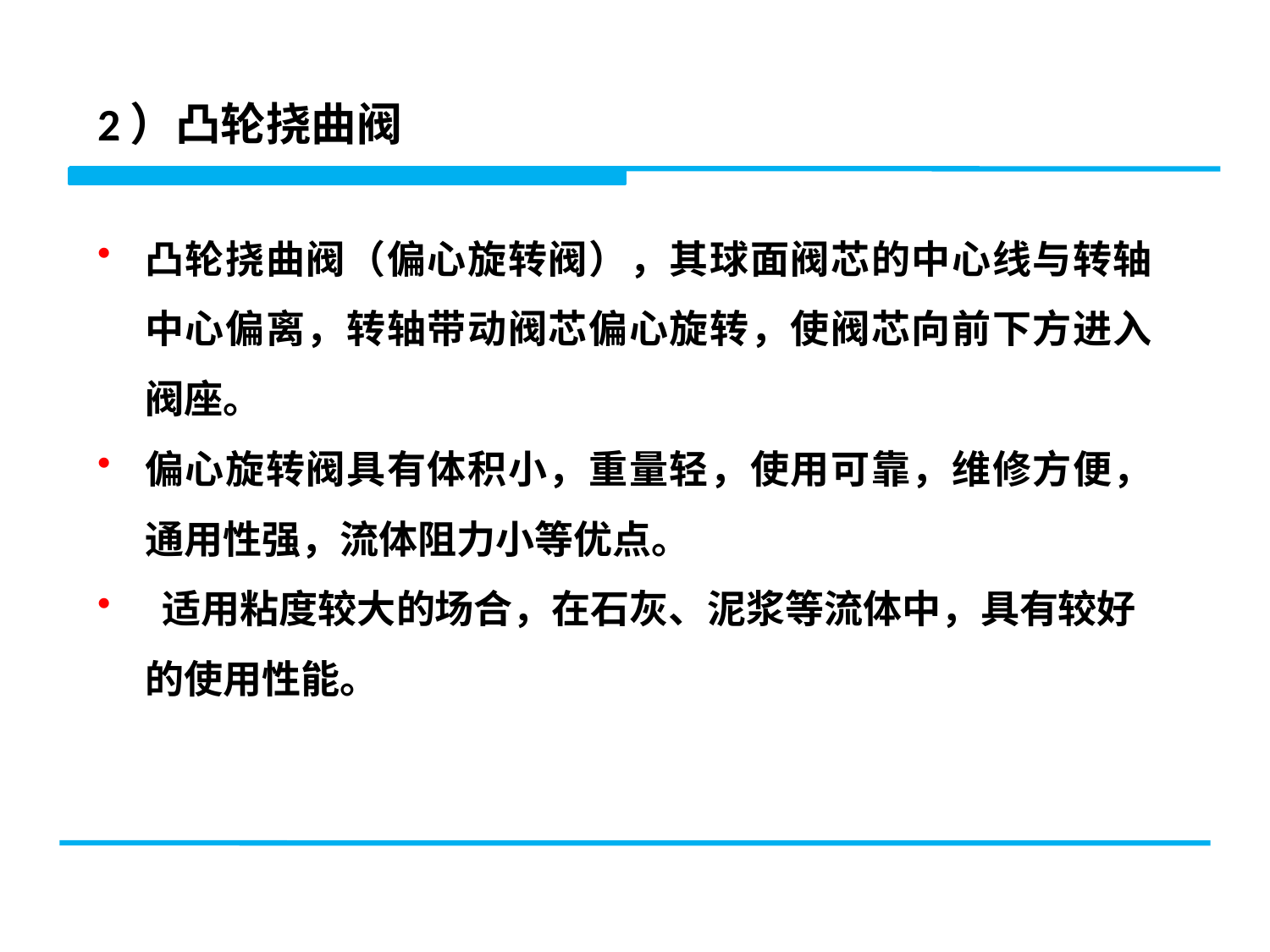

2）凸轮挠曲阀

凸轮挠曲阀（偏心旋转阀），其球面阀芯的中心线与转轴中心偏离，转轴带动阀芯偏心旋转，使阀芯向前下方进入阀座。
偏心旋转阀具有体积小，重量轻，使用可靠，维修方便，通用性强，流体阻力小等优点。
 适用粘度较大的场合，在石灰、泥浆等流体中，具有较好的使用性能。